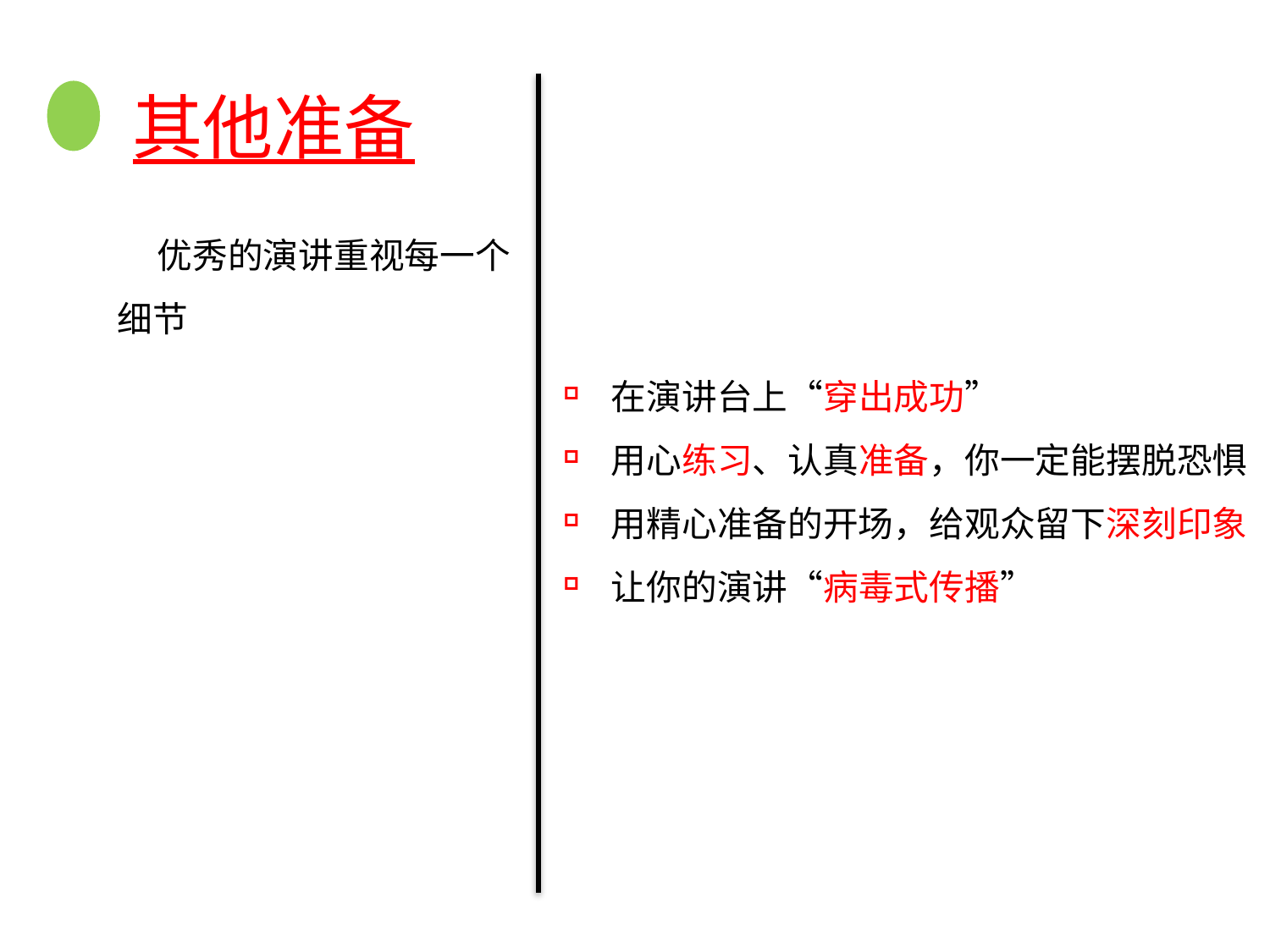

其他准备

    优秀的演讲重视每一个细节
在演讲台上“穿出成功”
用心练习、认真准备，你一定能摆脱恐惧
用精心准备的开场，给观众留下深刻印象
让你的演讲“病毒式传播”